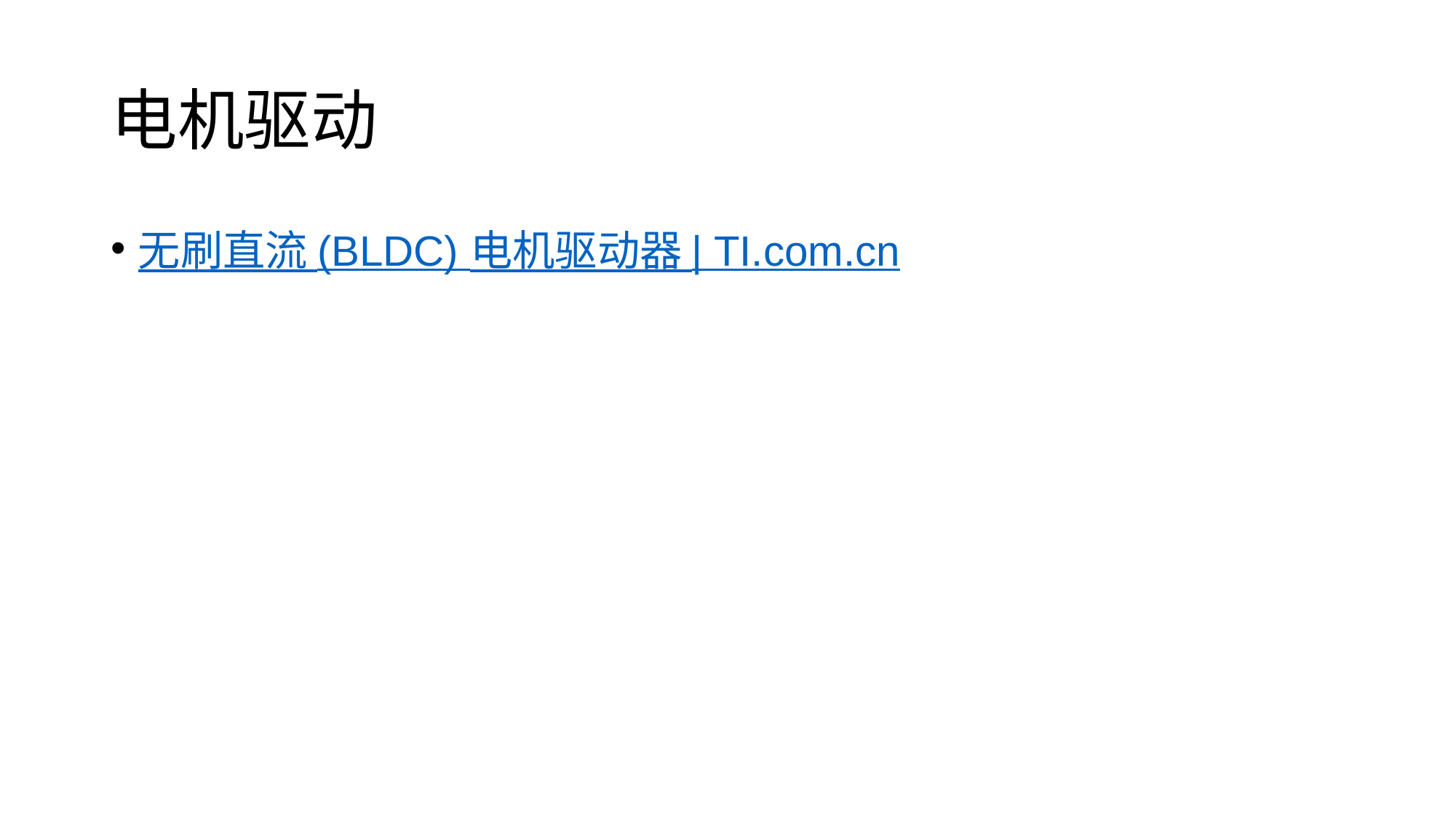

# 电机驱动
无刷直流 (BLDC) 电机驱动器 | TI.com.cn